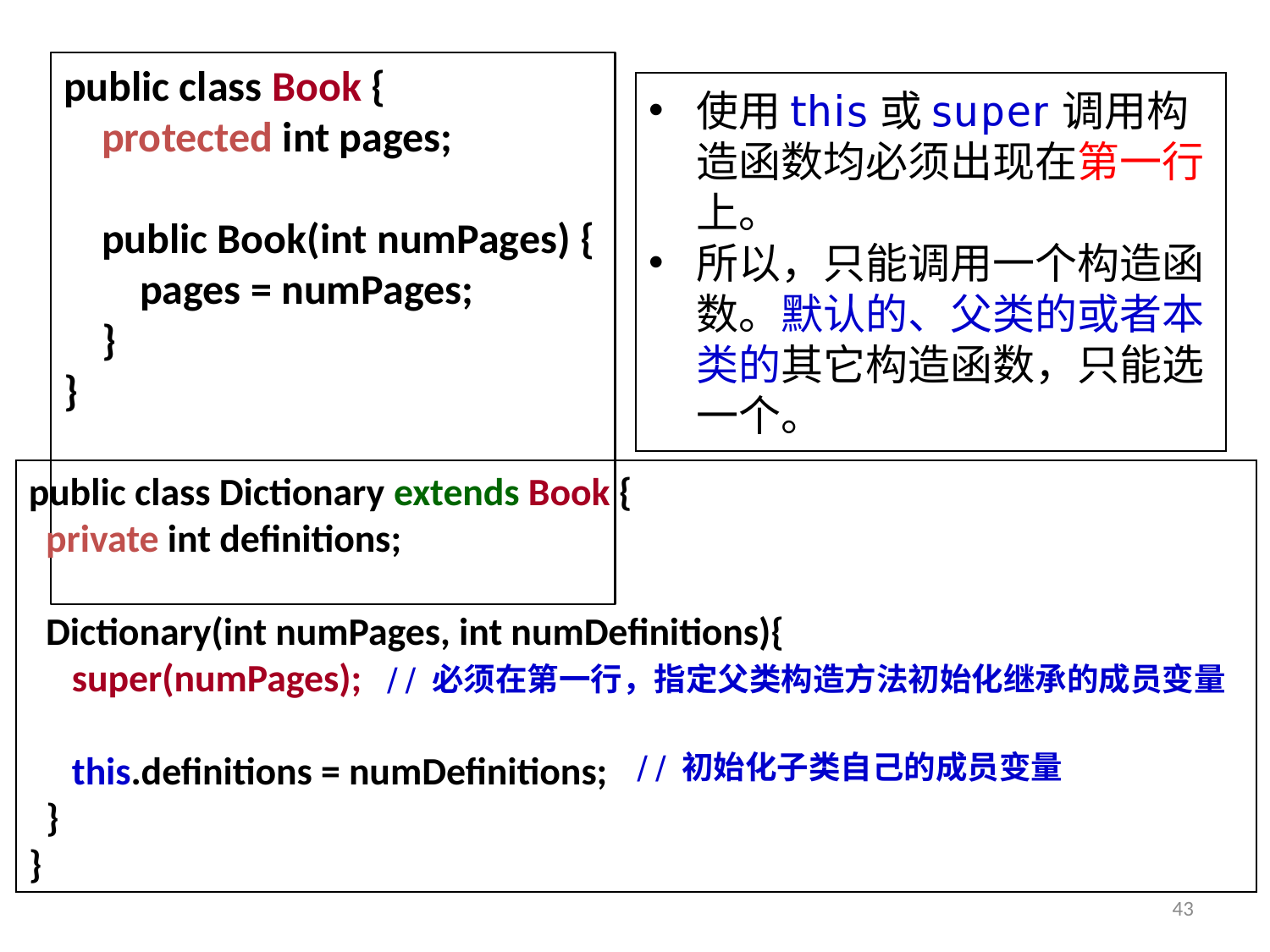

public class Book {
    protected int pages;

    public Book(int numPages) {
        pages = numPages;
    }
}
使用this或super调用构造函数均必须出现在第一行上。
所以，只能调用一个构造函数。默认的、父类的或者本类的其它构造函数，只能选一个。
public class Dictionary extends Book {
  private int definitions;

  Dictionary(int numPages, int numDefinitions){
     super(numPages);

     this.definitions = numDefinitions;
  }
}
//必须在第一行，指定父类构造方法初始化继承的成员变量
//初始化子类自己的成员变量
43